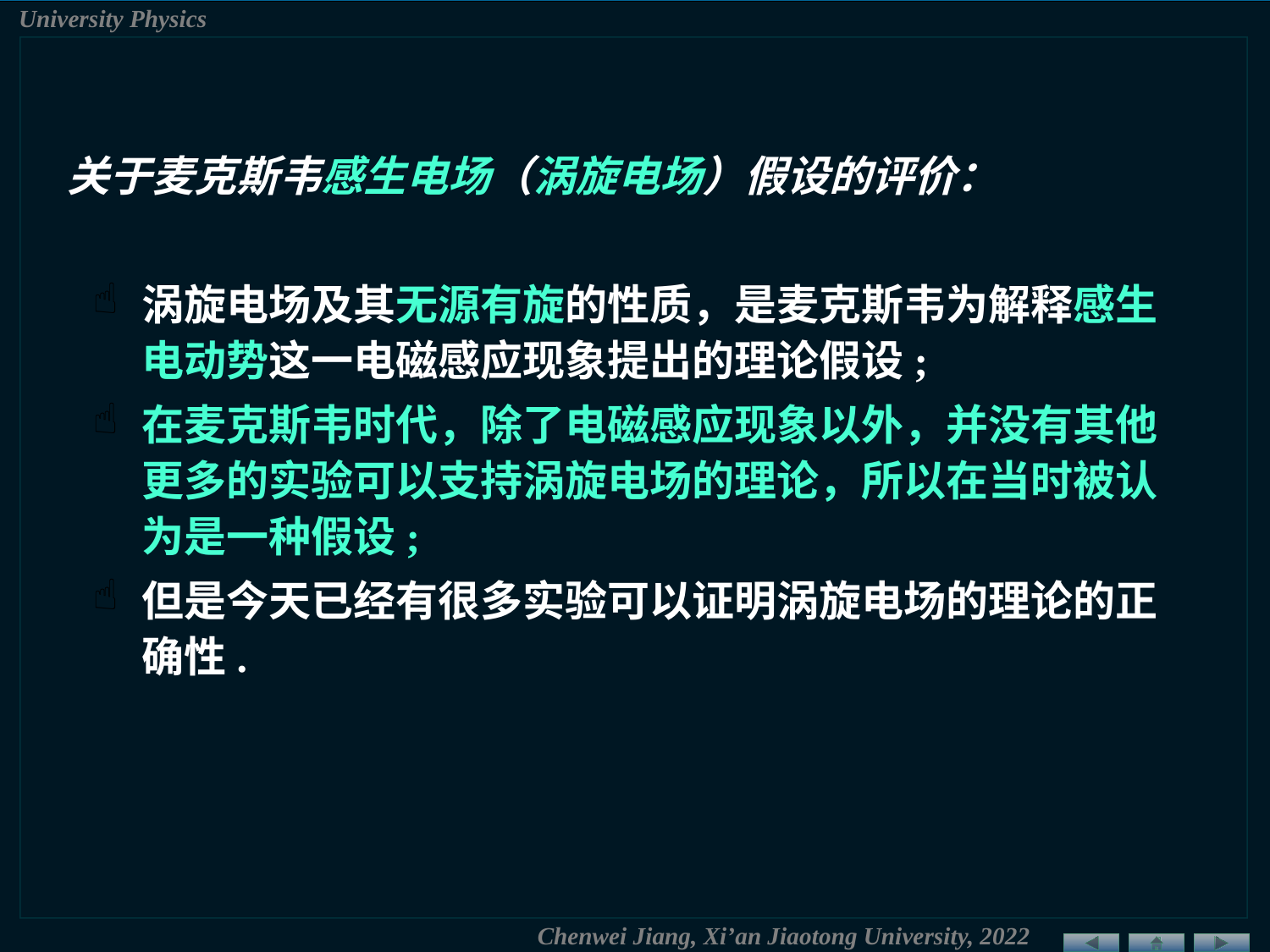

关于麦克斯韦感生电场（涡旋电场）假设的评价：
涡旋电场及其无源有旋的性质，是麦克斯韦为解释感生电动势这一电磁感应现象提出的理论假设;
在麦克斯韦时代，除了电磁感应现象以外，并没有其他更多的实验可以支持涡旋电场的理论，所以在当时被认为是一种假设;
但是今天已经有很多实验可以证明涡旋电场的理论的正确性.